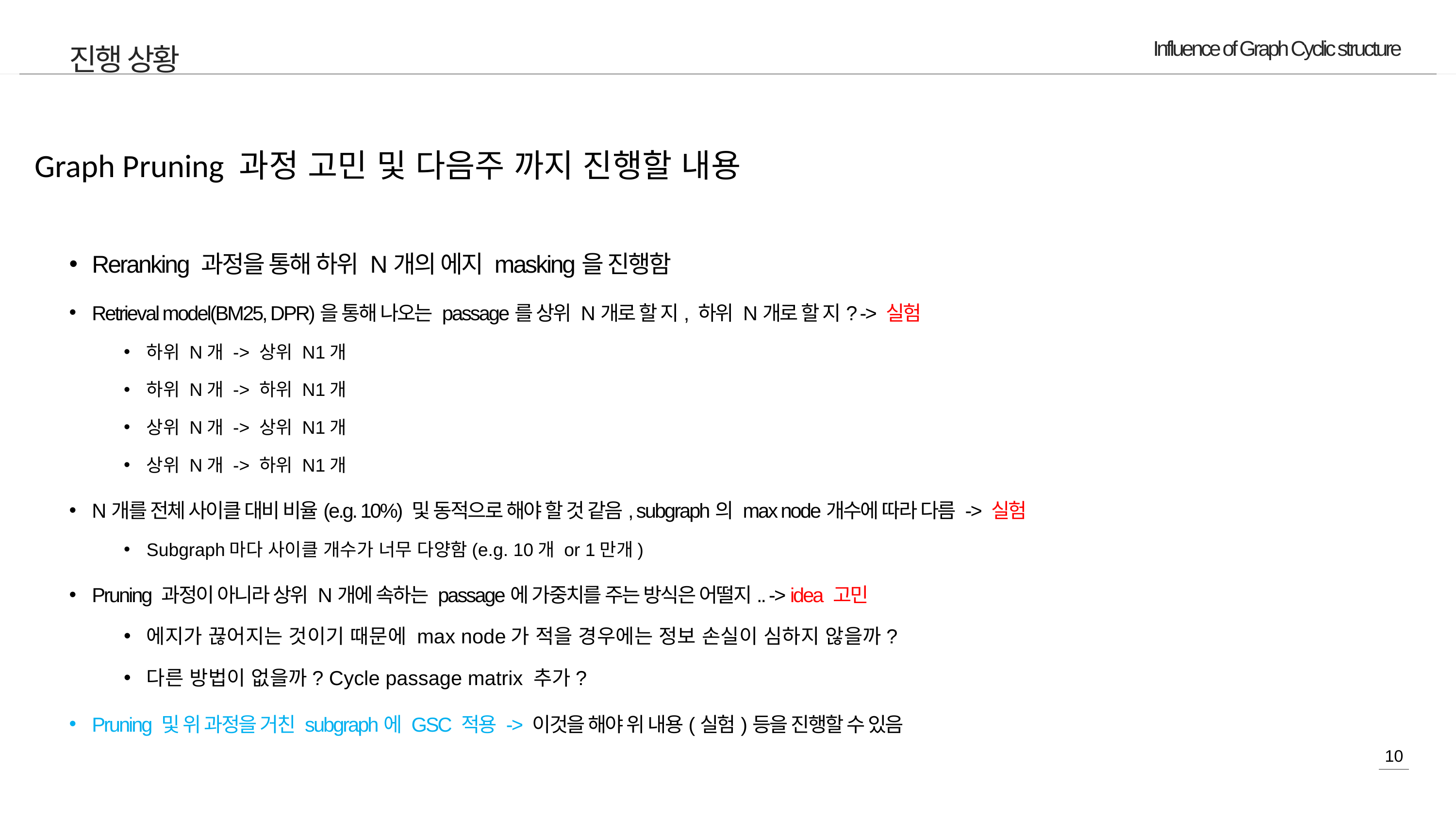

진행 상황
Graph Pruning 과정 고민 및 다음주 까지 진행할 내용
Reranking 과정을 통해 하위 N개의 에지 masking을 진행함
Retrieval model(BM25, DPR)을 통해 나오는 passage를 상위 N개로 할 지, 하위 N개로 할 지? -> 실험
하위 N개 -> 상위 N1개
하위 N개 -> 하위 N1개
상위 N개 -> 상위 N1개
상위 N개 -> 하위 N1개
N개를 전체 사이클 대비 비율(e.g. 10%) 및 동적으로 해야 할 것 같음, subgraph의 max node개수에 따라 다름 -> 실험
Subgraph마다 사이클 개수가 너무 다양함(e.g. 10개 or 1만개)
Pruning 과정이 아니라 상위 N개에 속하는 passage에 가중치를 주는 방식은 어떨지.. -> idea 고민
에지가 끊어지는 것이기 때문에 max node가 적을 경우에는 정보 손실이 심하지 않을까?
다른 방법이 없을까? Cycle passage matrix 추가?
Pruning 및 위 과정을 거친 subgraph에 GSC 적용 -> 이것을 해야 위 내용(실험)등을 진행할 수 있음